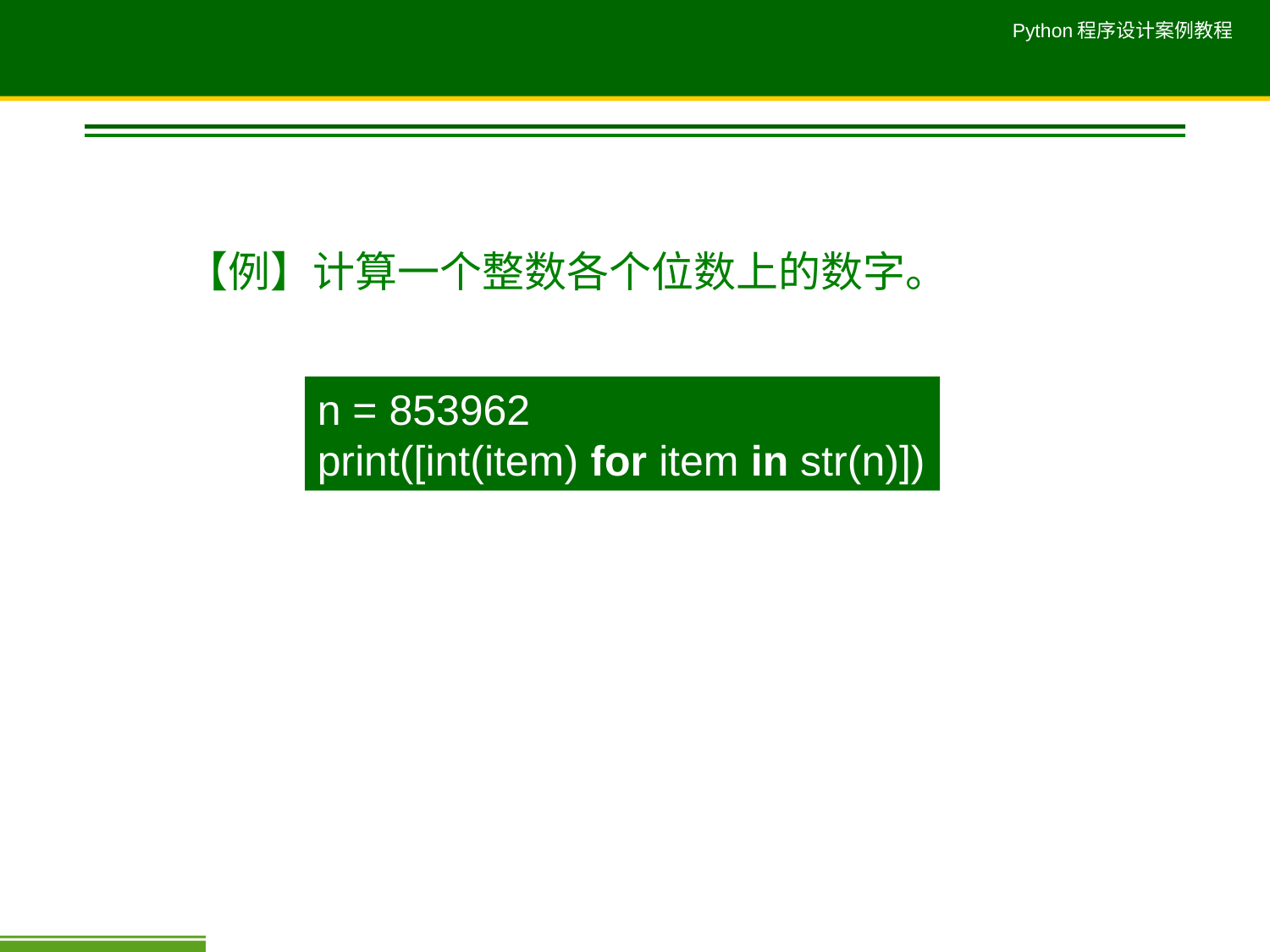

【例】计算一个整数各个位数上的数字。
n = 853962
print([int(item) for item in str(n)])